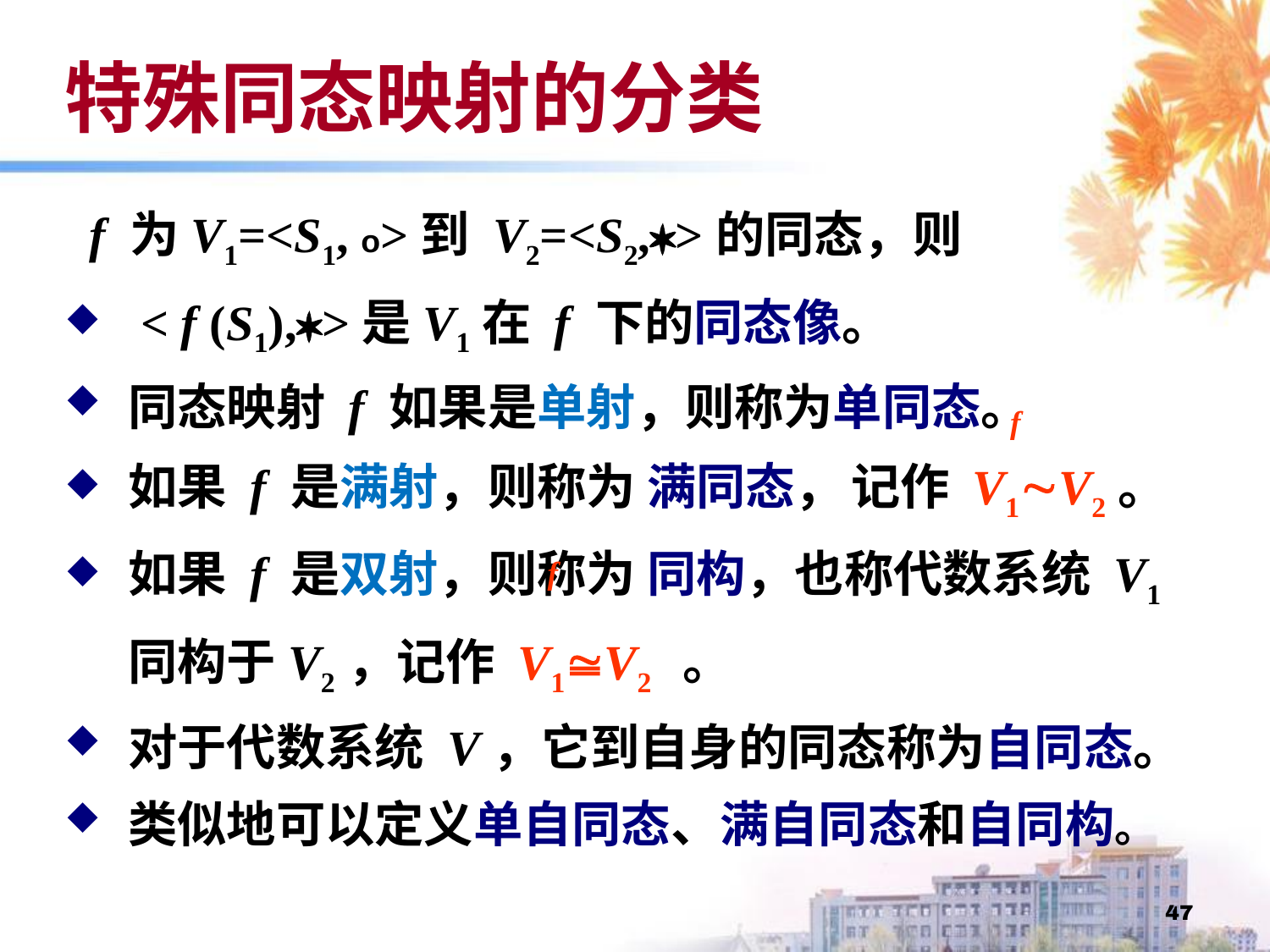

# 特殊同态映射的分类
  f 为V1=<S1, o>到 V2=<S2,∗>的同态，则
 < f (S1),∗>是V1在 f 下的同态像。
同态映射 f 如果是单射，则称为单同态。
如果 f 是满射，则称为 满同态， 记作 V1∼V2。
如果 f 是双射，则称为 同构，也称代数系统 V1 同构于V2，记作 V1≅V2  。
对于代数系统 V，它到自身的同态称为自同态。
类似地可以定义单自同态、满自同态和自同构。
f
f
47